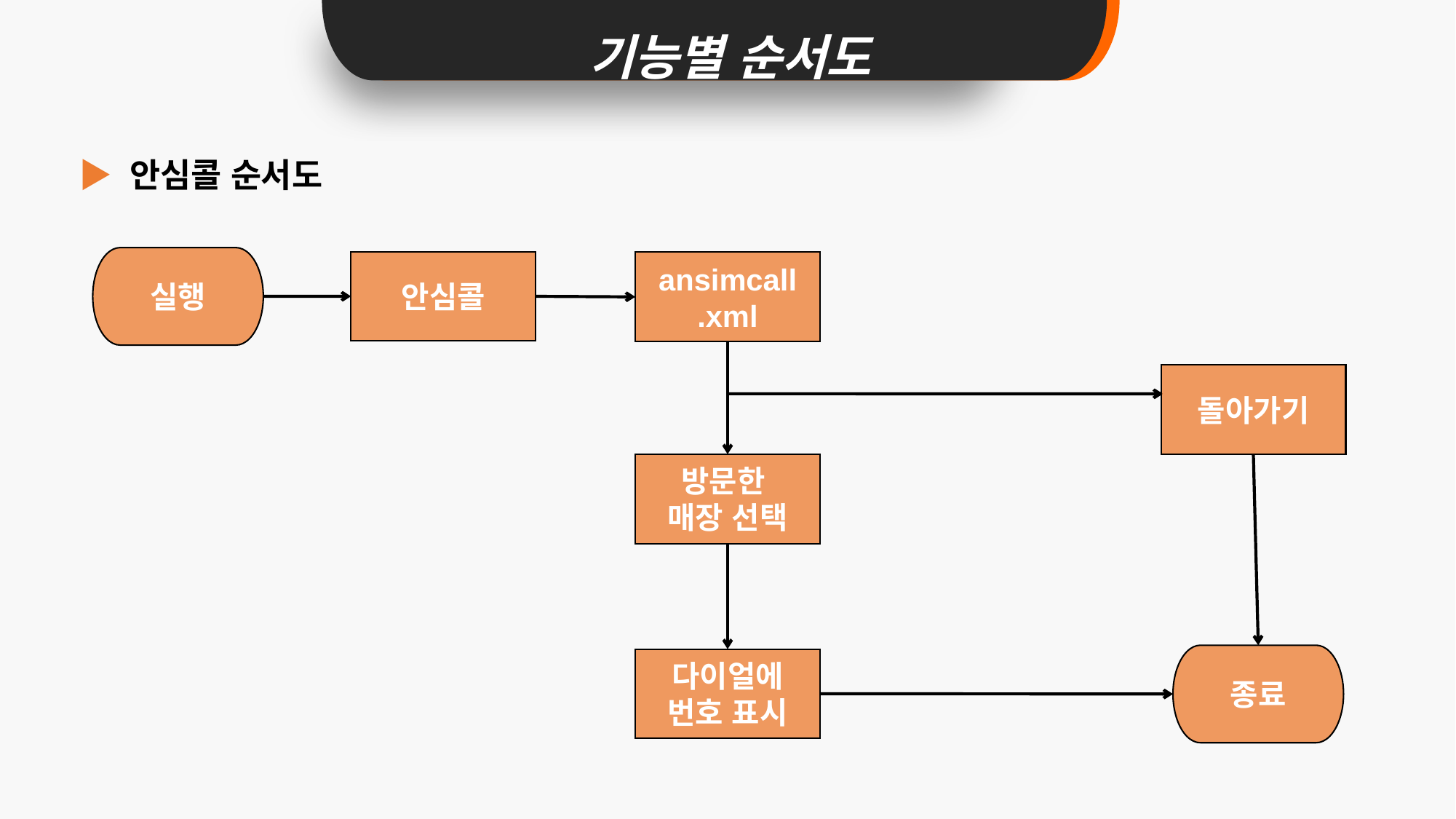

기능별 순서도

# ▶ 안심콜 순서도
실행
안심콜
ansimcall
.xml
돌아가기
방문한
매장 선택
종료
다이얼에
번호 표시